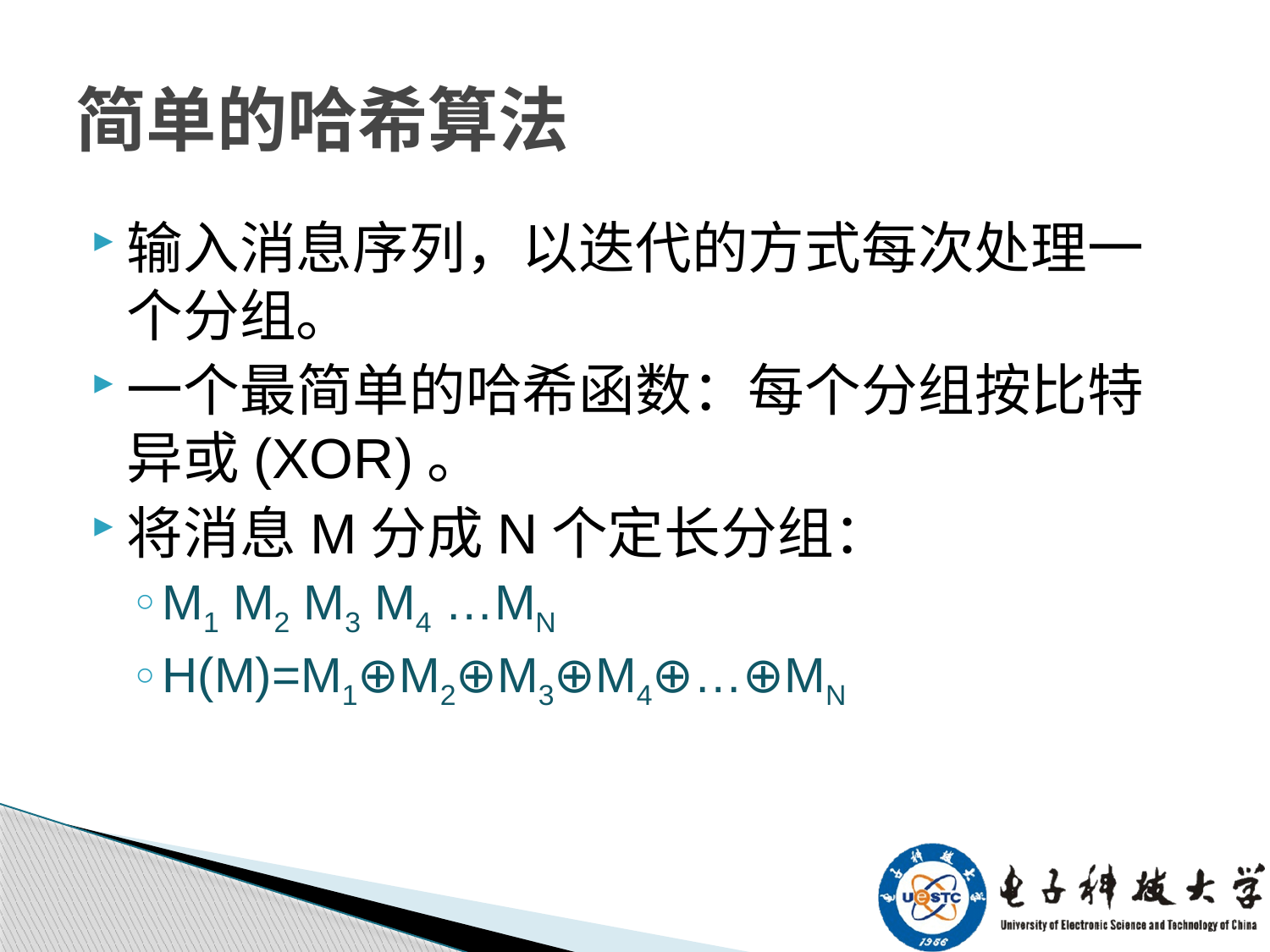

# 简单的哈希算法
输入消息序列，以迭代的方式每次处理一个分组。
一个最简单的哈希函数：每个分组按比特异或(XOR)。
将消息M分成N个定长分组：
M1 M2 M3 M4 …MN
H(M)=M1⊕M2⊕M3⊕M4⊕…⊕MN
25